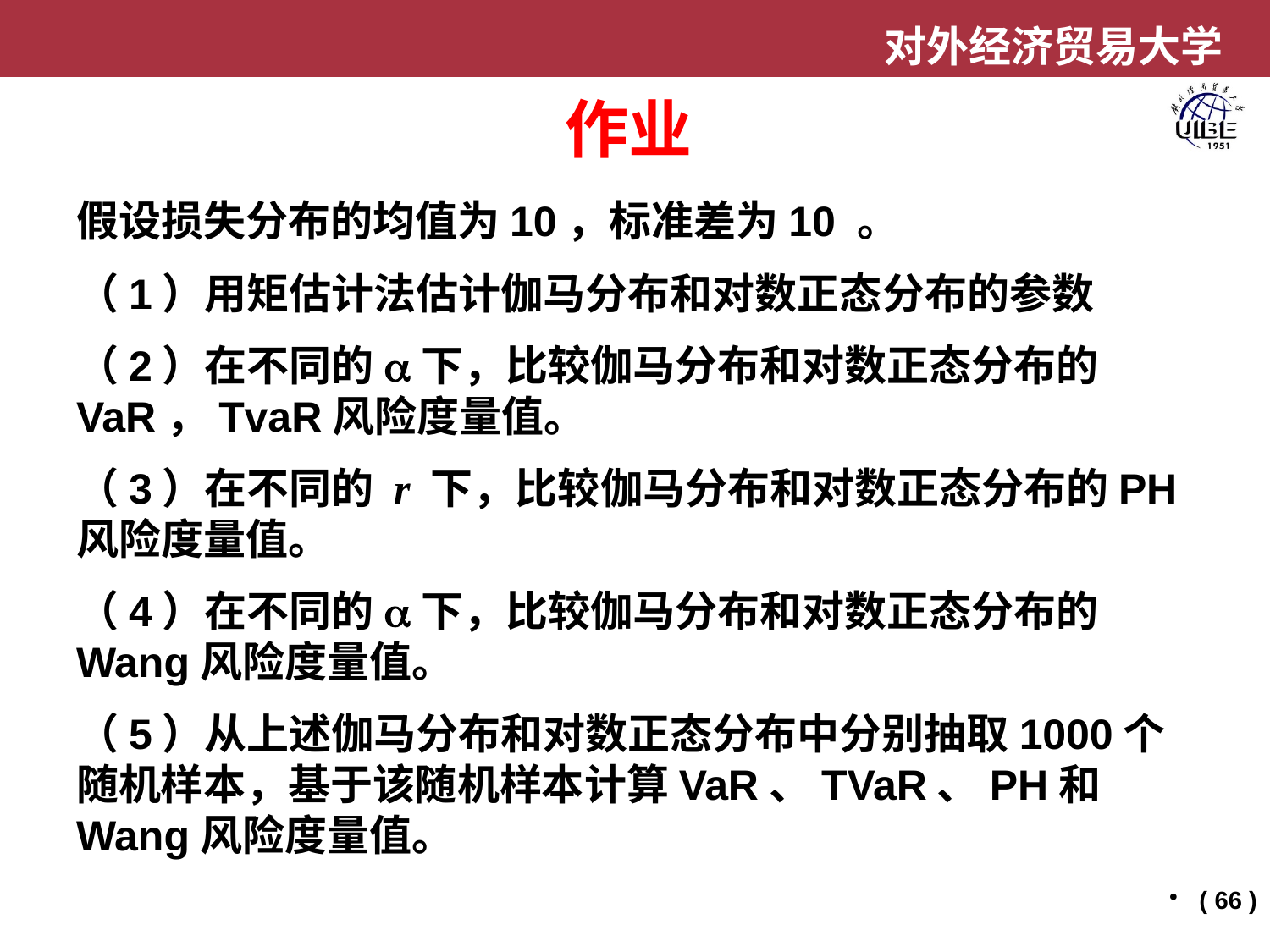

# 作业
假设损失分布的均值为10，标准差为10 。
（1）用矩估计法估计伽马分布和对数正态分布的参数
（2）在不同的α下，比较伽马分布和对数正态分布的VaR，TvaR风险度量值。
（3）在不同的 r 下，比较伽马分布和对数正态分布的PH风险度量值。
（4）在不同的α下，比较伽马分布和对数正态分布的Wang风险度量值。
（5）从上述伽马分布和对数正态分布中分别抽取1000个随机样本，基于该随机样本计算VaR、TVaR、PH和Wang风险度量值。

( 66 )